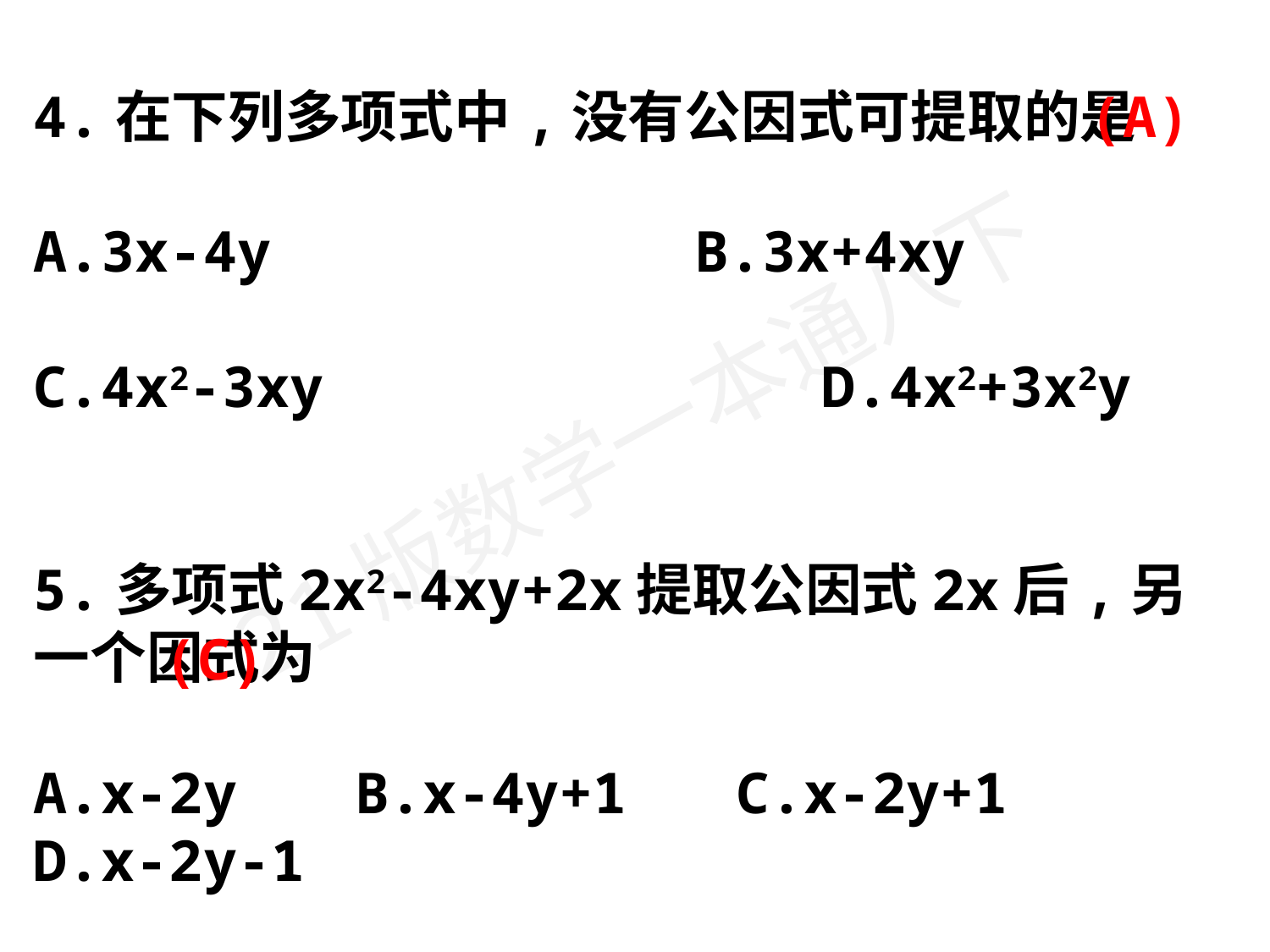

4.在下列多项式中,没有公因式可提取的是

A.3x-4y	            B.3x+4xy

C.4x2-3xy	            D.4x2+3x2y

5.多项式2x2-4xy+2x提取公因式2x后,另一个因式为

A.x-2y	  B.x-4y+1	  C.x-2y+1	  D.x-2y-1
(A)
(C)